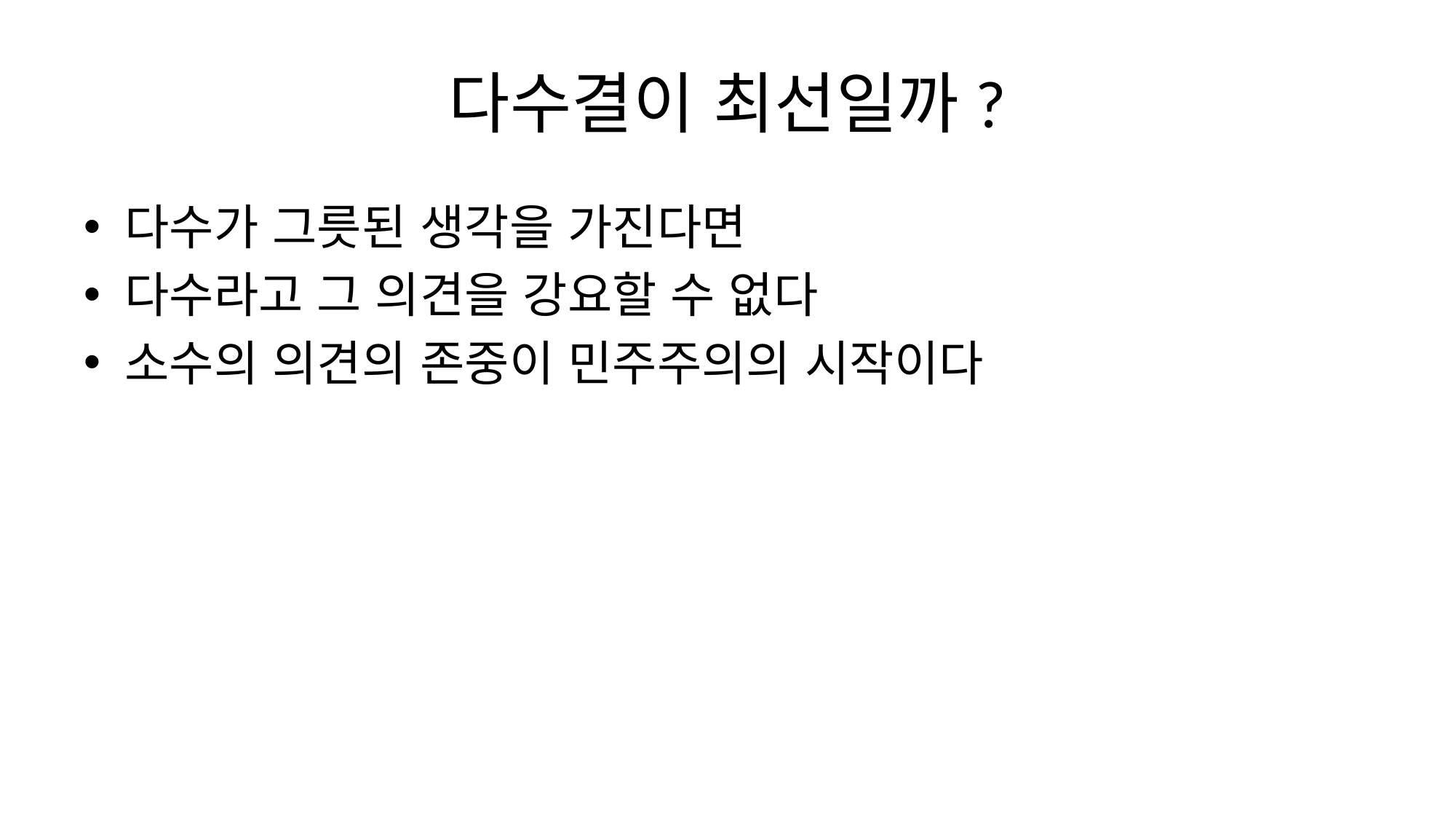

# 다수결이 최선일까?
다수가 그릇된 생각을 가진다면
다수라고 그 의견을 강요할 수 없다
소수의 의견의 존중이 민주주의의 시작이다